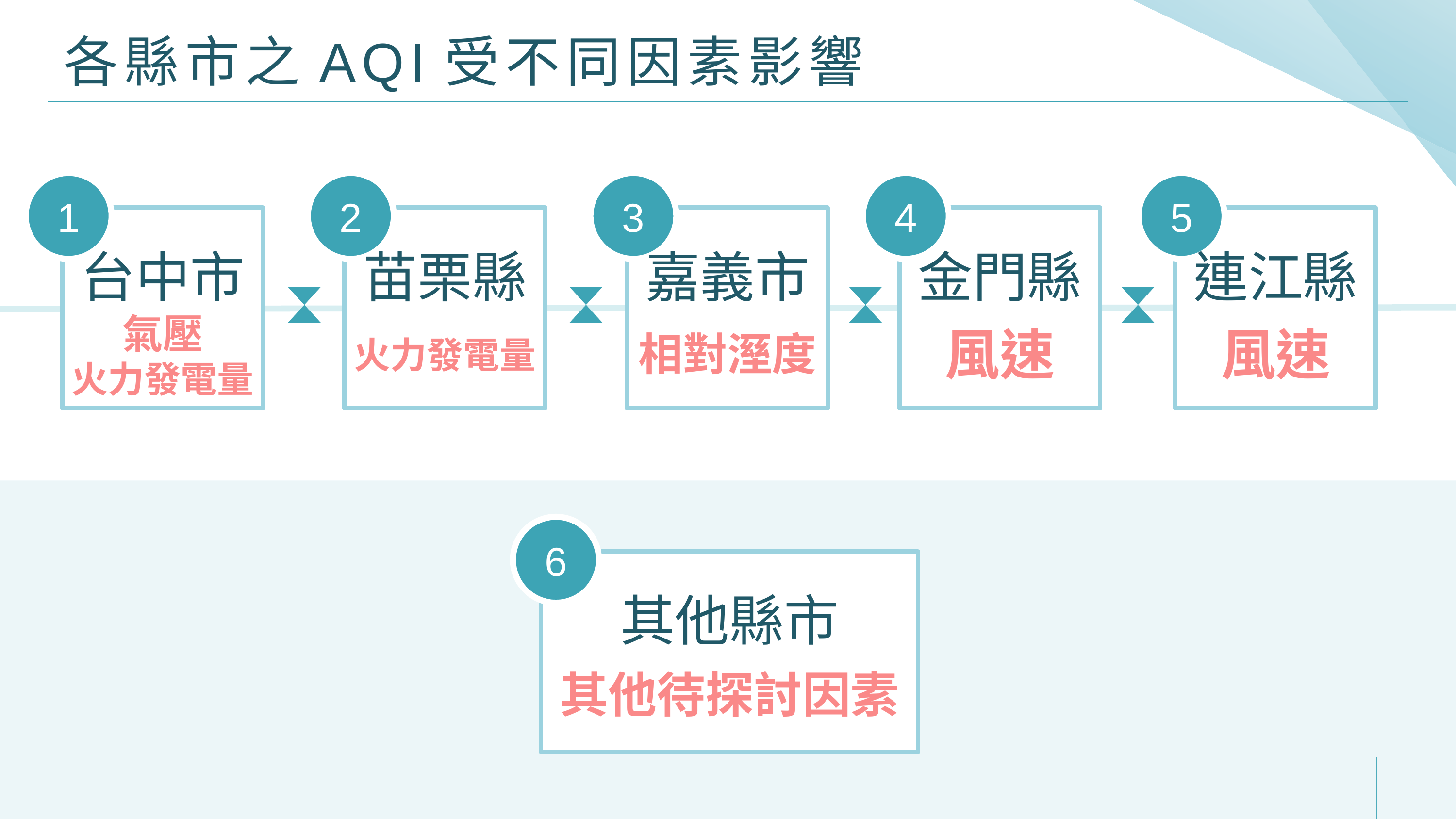

# 各縣市之AQI受不同因素影響
1
2
3
4
5
1
1
1
1
1
1

Text Here
Text Here
Text Here
Text Here
Text Here
台中市
氣壓
火力發電量
苗栗縣
火力發電量
嘉義市
相對溼度
金門縣
風速
連江縣
風速

6
1

Text Here
其他縣市
其他待探討因素